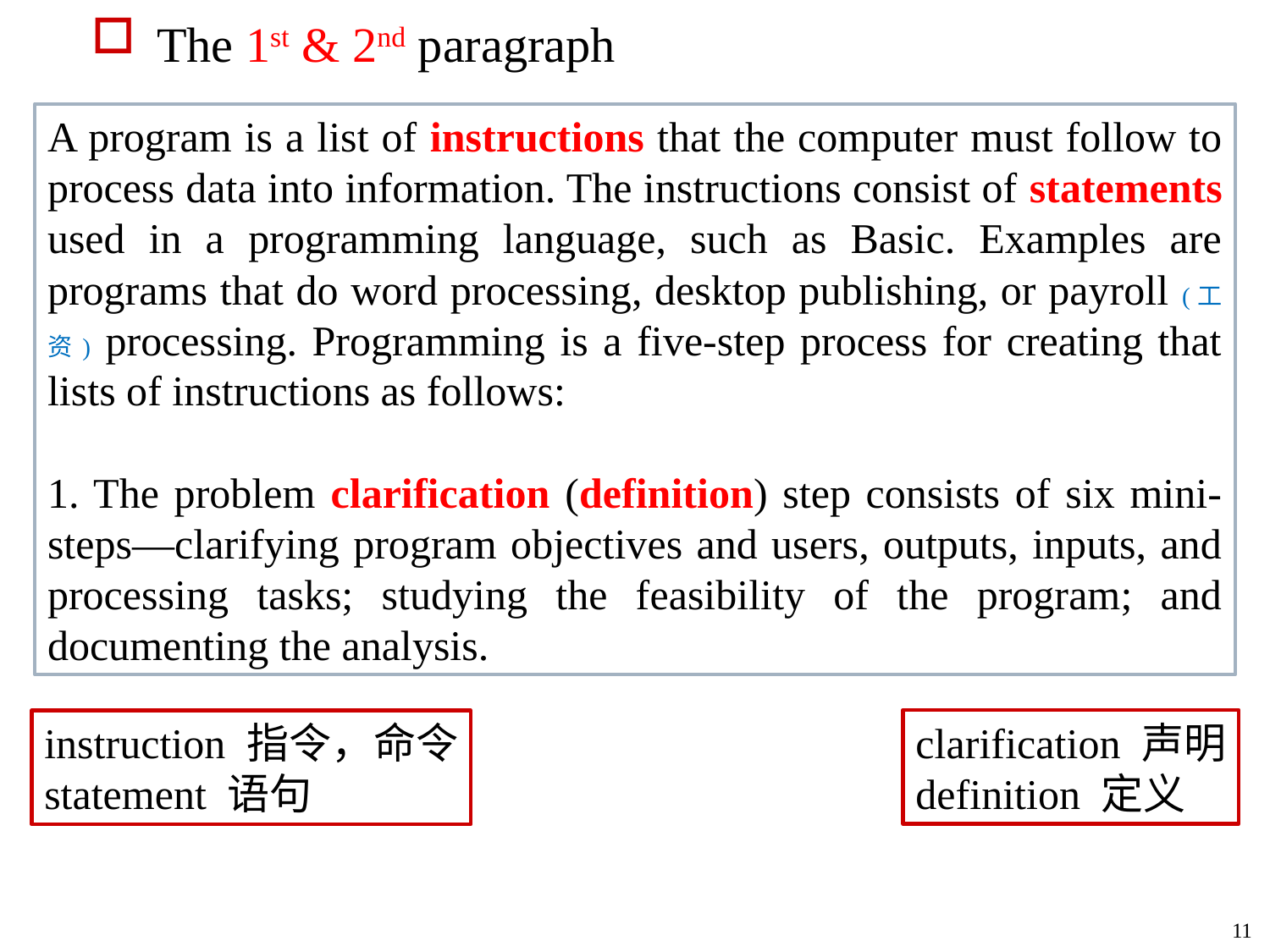

The 1st & 2nd paragraph
A program is a list of instructions that the computer must follow to process data into information. The instructions consist of statements used in a programming language, such as Basic. Examples are programs that do word processing, desktop publishing, or payroll (工资) processing. Programming is a five-step process for creating that lists of instructions as follows:

1. The problem clarification (definition) step consists of six mini-steps—clarifying program objectives and users, outputs, inputs, and processing tasks; studying the feasibility of the program; and documenting the analysis.
clarification 声明
definition 定义
instruction 指令，命令
statement 语句
11